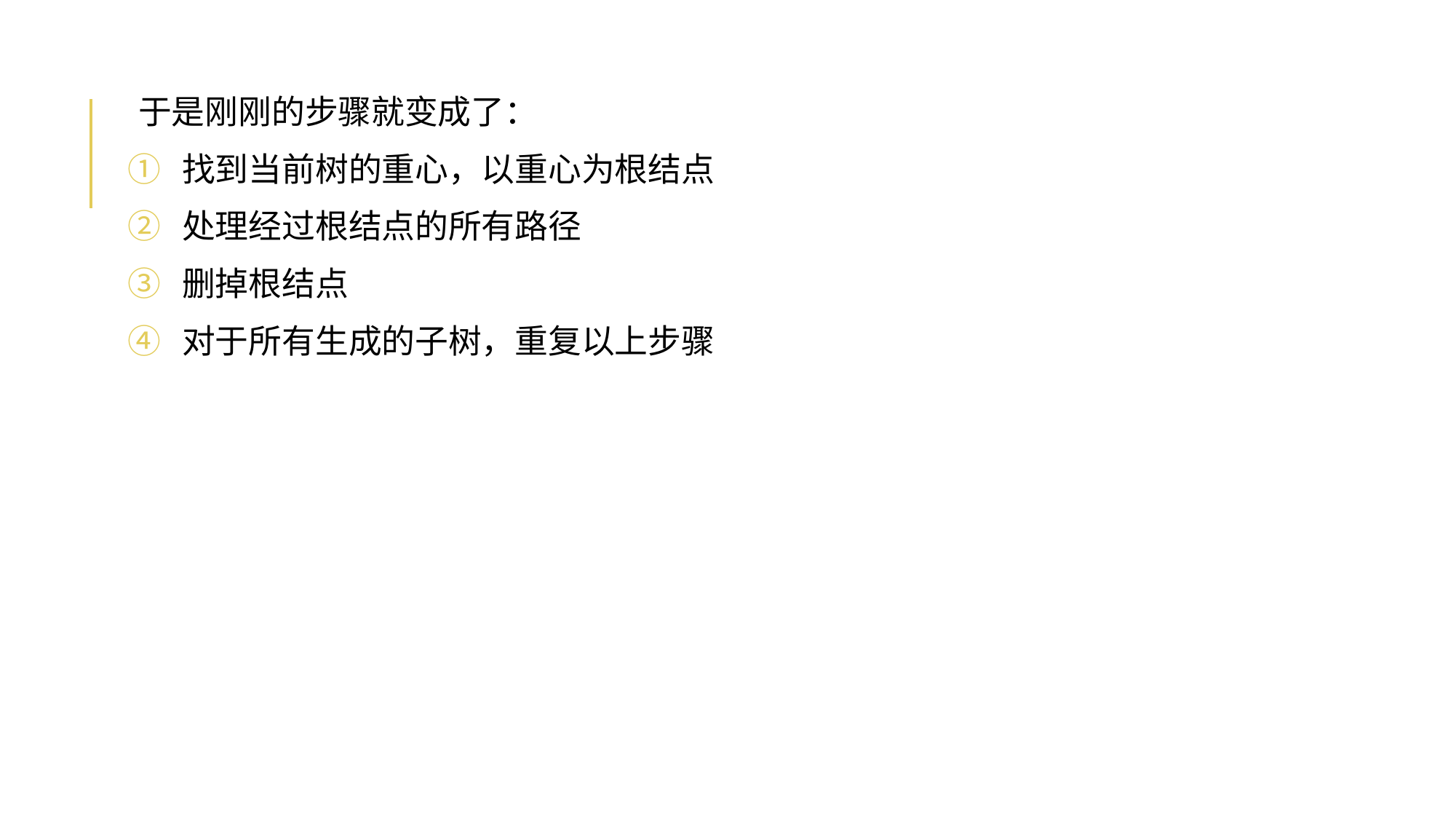

于是刚刚的步骤就变成了：
找到当前树的重心，以重心为根结点
处理经过根结点的所有路径
删掉根结点
对于所有生成的子树，重复以上步骤